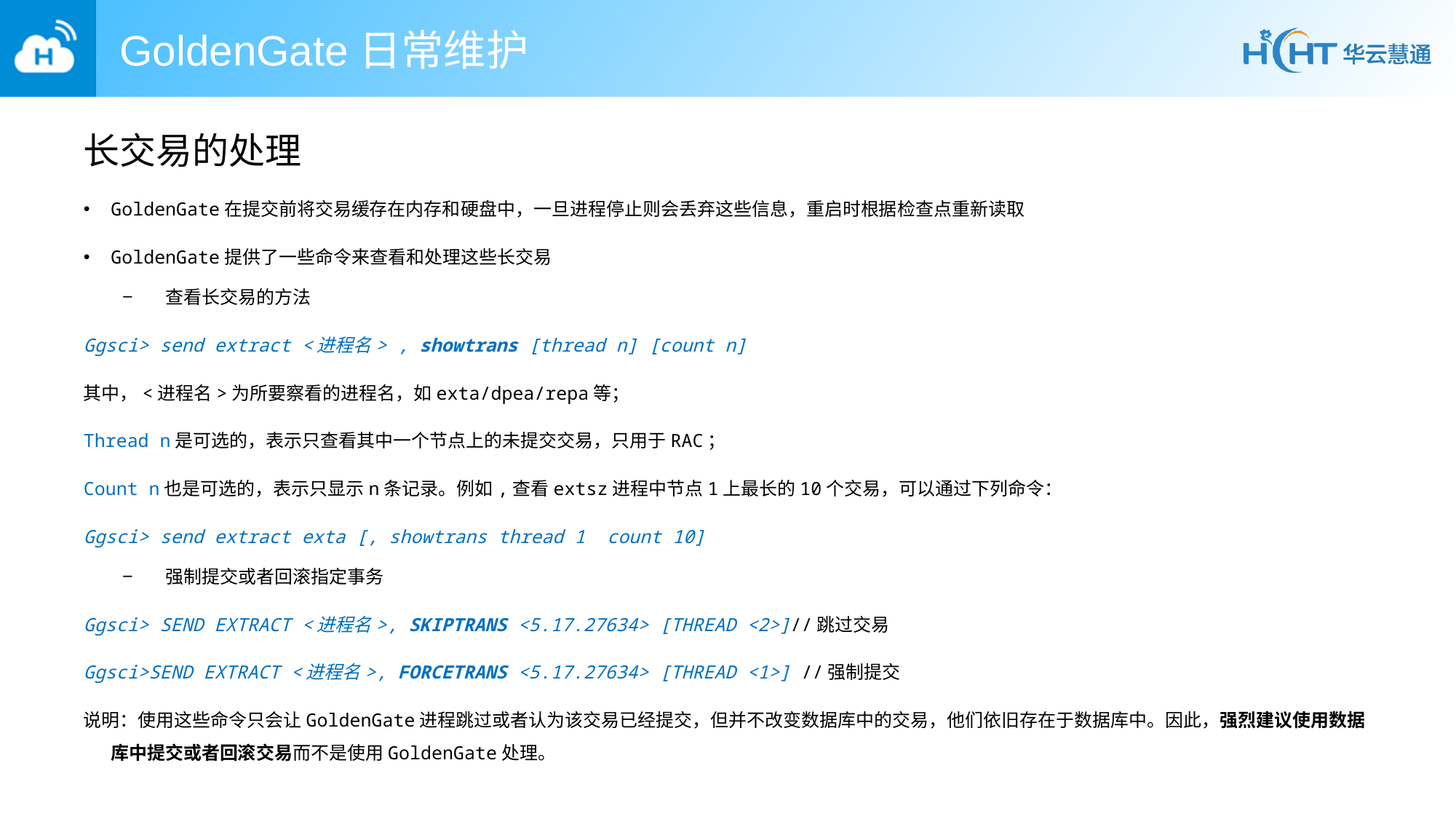

# GoldenGate日常维护
长交易的处理
GoldenGate在提交前将交易缓存在内存和硬盘中，一旦进程停止则会丢弃这些信息，重启时根据检查点重新读取
GoldenGate提供了一些命令来查看和处理这些长交易
查看长交易的方法
Ggsci> send extract <进程名> , showtrans [thread n] [count n]
其中，<进程名>为所要察看的进程名，如exta/dpea/repa等；
Thread n是可选的，表示只查看其中一个节点上的未提交交易，只用于RAC；
Count n也是可选的，表示只显示n条记录。例如,查看extsz进程中节点1上最长的10个交易，可以通过下列命令：
Ggsci> send extract exta [, showtrans thread 1  count 10]
强制提交或者回滚指定事务
Ggsci> SEND EXTRACT <进程名>, SKIPTRANS <5.17.27634> [THREAD <2>]//跳过交易
Ggsci>SEND EXTRACT <进程名>, FORCETRANS <5.17.27634> [THREAD <1>] //强制提交
说明：使用这些命令只会让GoldenGate进程跳过或者认为该交易已经提交，但并不改变数据库中的交易，他们依旧存在于数据库中。因此，强烈建议使用数据库中提交或者回滚交易而不是使用GoldenGate处理。